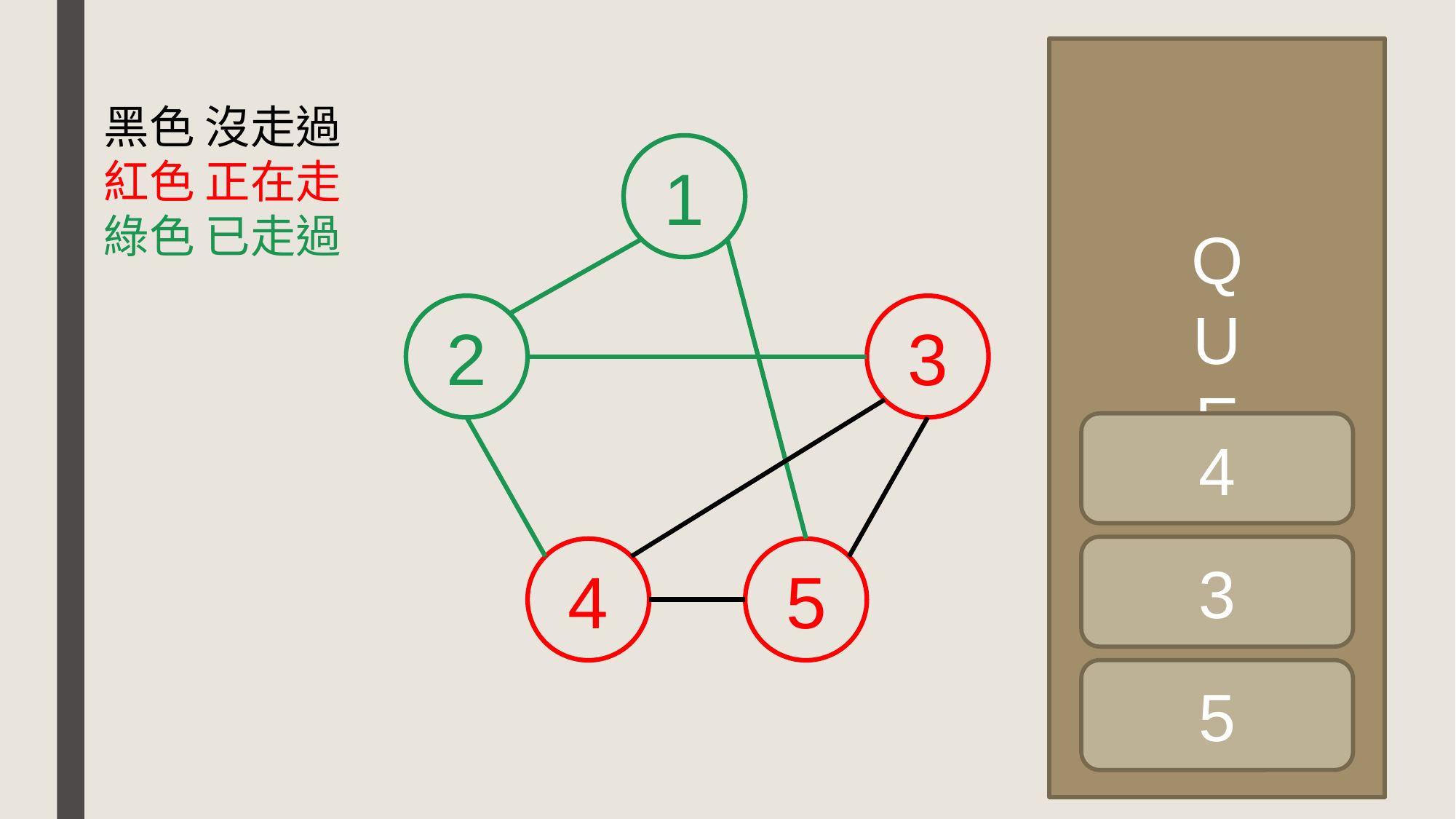

Q
U
E
U
E
黑色 沒走過
紅色 正在走
綠色 已走過
1
3
2
4
3
5
4
5
2